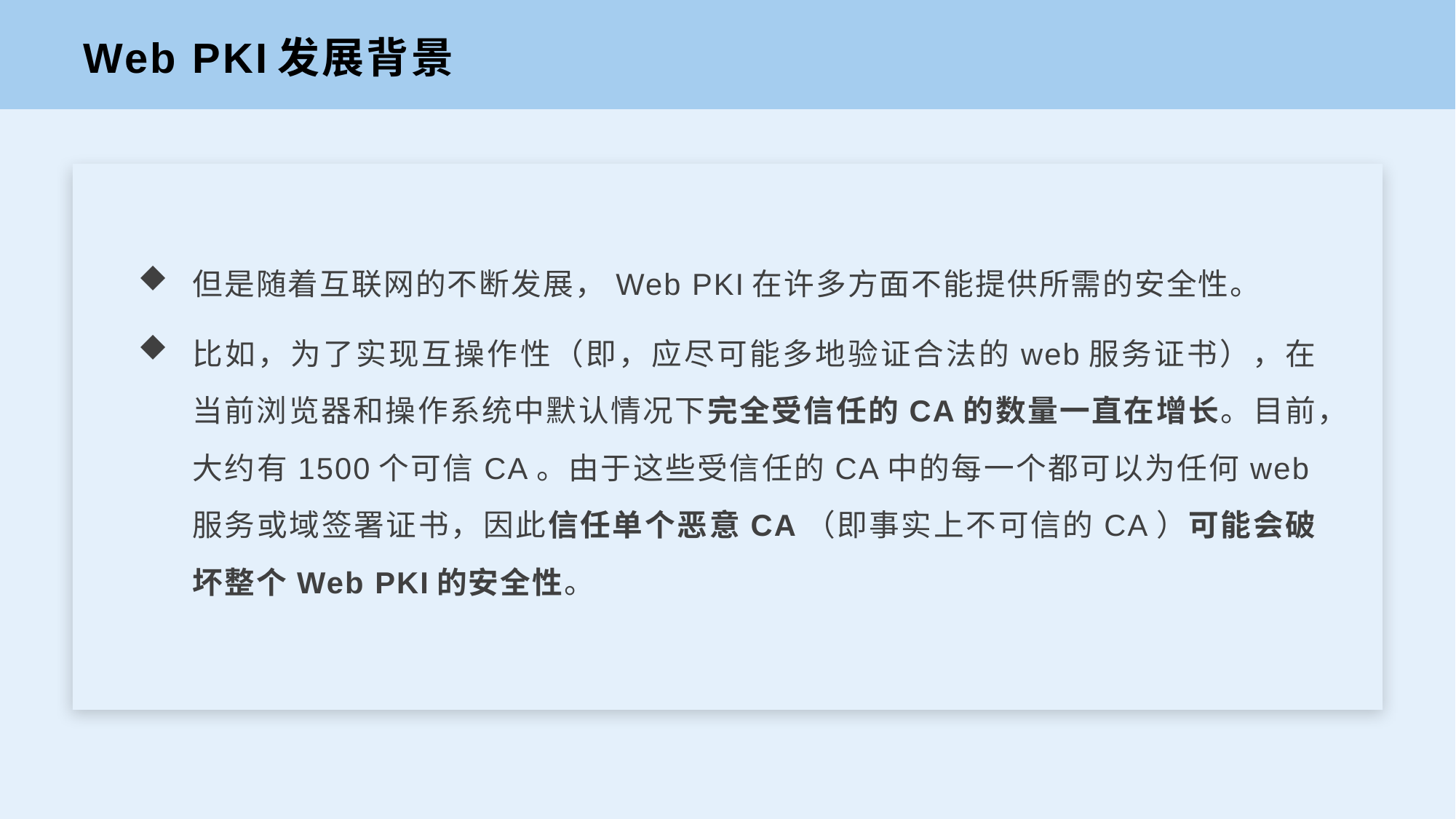

Web PKI发展背景

但是随着互联网的不断发展，Web PKI在许多方面不能提供所需的安全性。
比如，为了实现互操作性（即，应尽可能多地验证合法的web服务证书），在当前浏览器和操作系统中默认情况下完全受信任的CA的数量一直在增长。目前，大约有1500个可信CA。由于这些受信任的CA中的每一个都可以为任何web服务或域签署证书，因此信任单个恶意CA（即事实上不可信的CA）可能会破坏整个Web PKI的安全性。